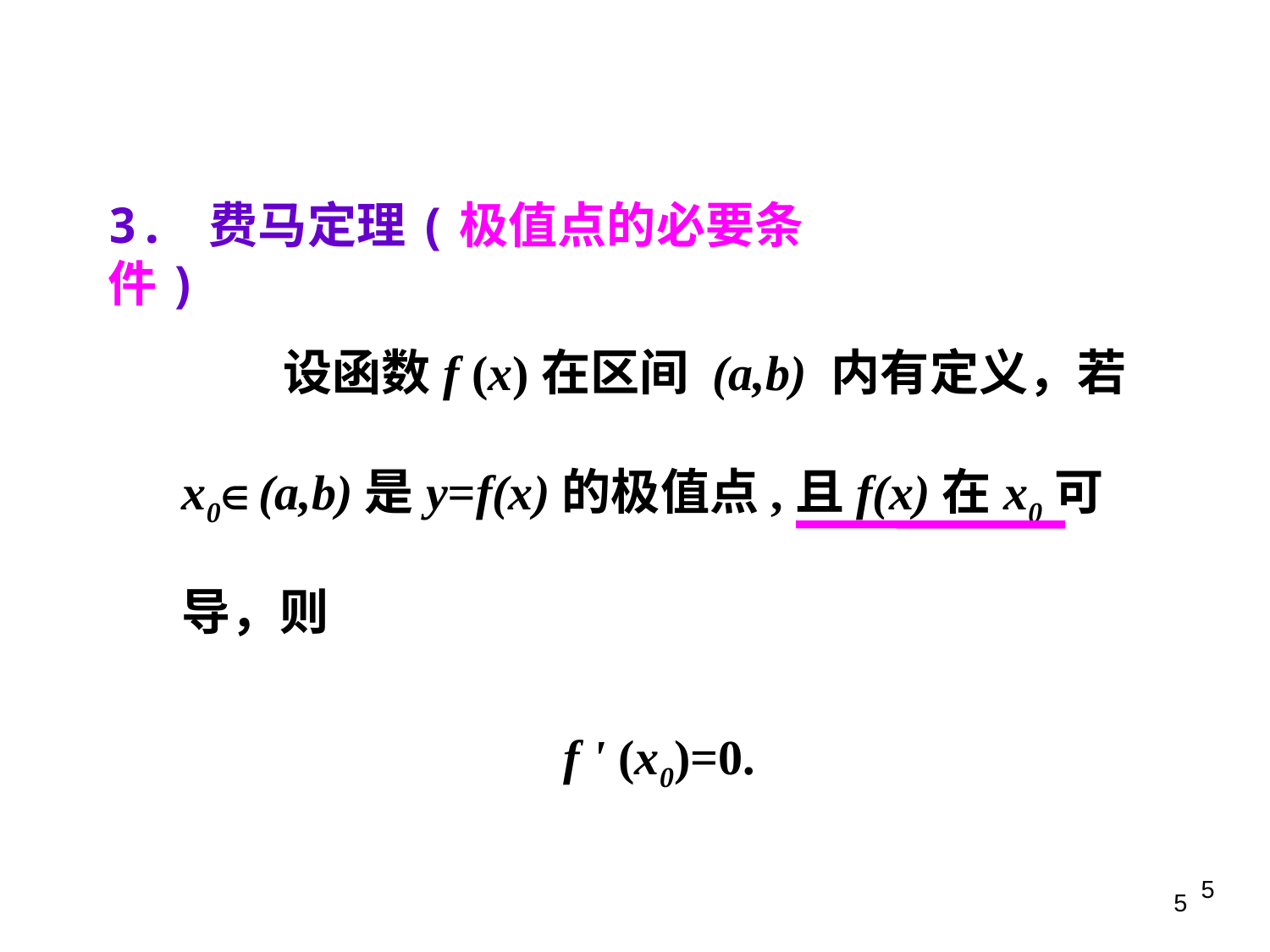

3. 费马定理(极值点的必要条件)
        设函数f (x)在区间 (a,b) 内有定义，若x0∈ (a,b)是y=f(x)的极值点,且f(x)在x0可导，则
f ' (x0)=0.

5
5